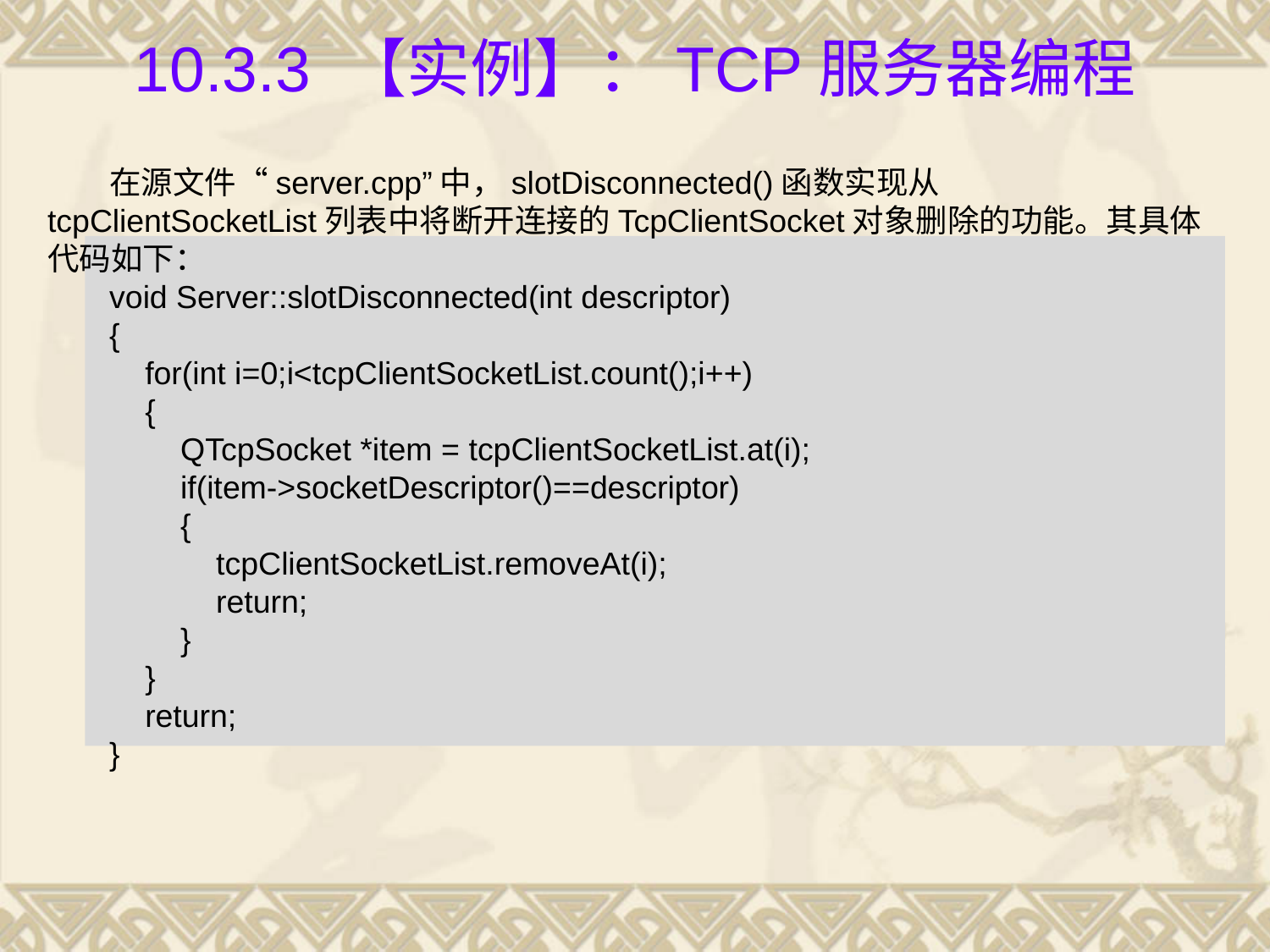

# 10.3.3 【实例】：TCP服务器编程
在源文件“server.cpp”中，slotDisconnected()函数实现从tcpClientSocketList列表中将断开连接的TcpClientSocket对象删除的功能。其具体代码如下：
void Server::slotDisconnected(int descriptor)
{
    for(int i=0;i<tcpClientSocketList.count();i++)
    {
        QTcpSocket *item = tcpClientSocketList.at(i);
        if(item->socketDescriptor()==descriptor)
        {
            tcpClientSocketList.removeAt(i);
            return;
        }
    }
    return;
}